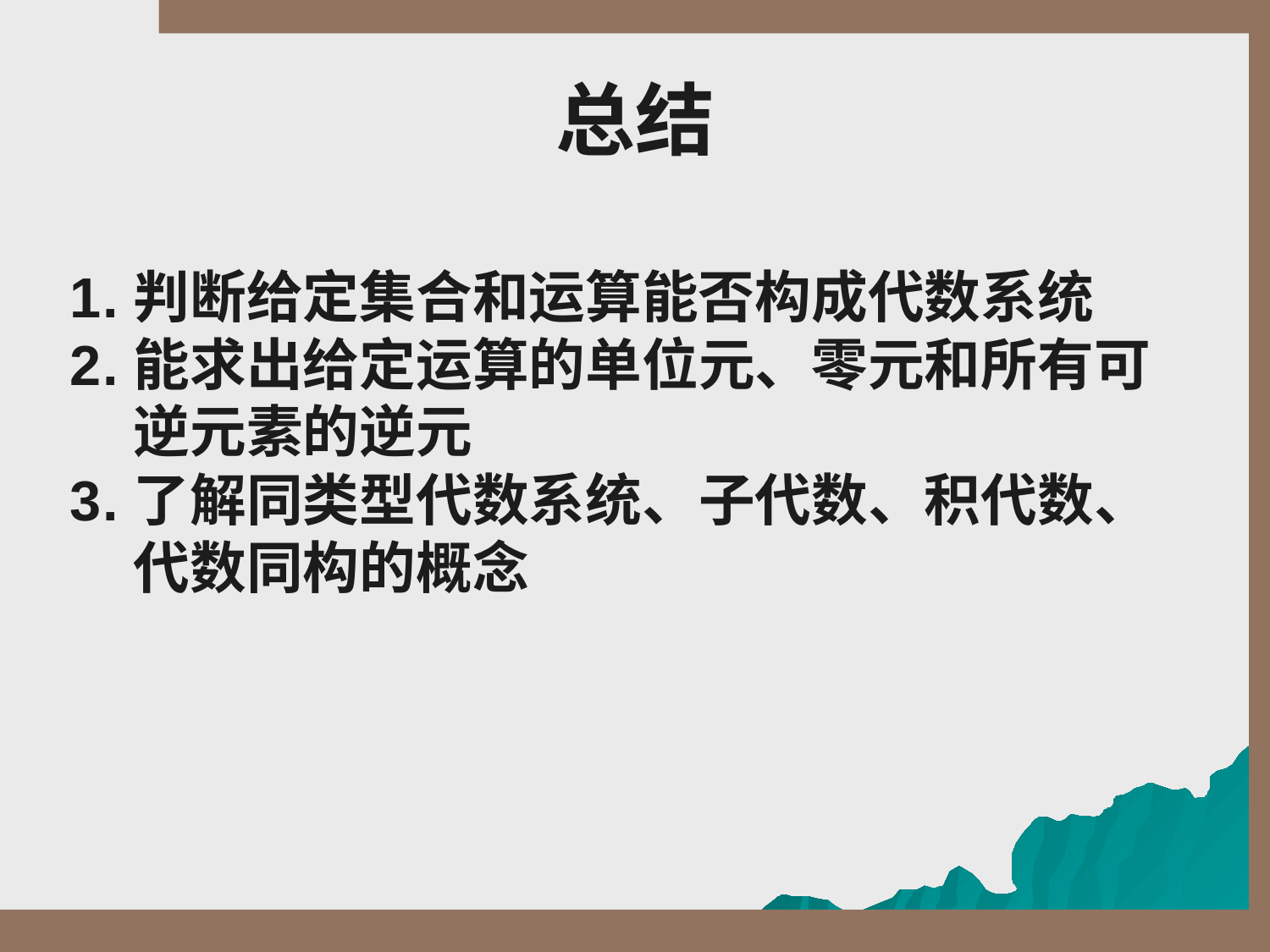

# 总结

判断给定集合和运算能否构成代数系统
能求出给定运算的单位元、零元和所有可逆元素的逆元
了解同类型代数系统、子代数、积代数、代数同构的概念

44